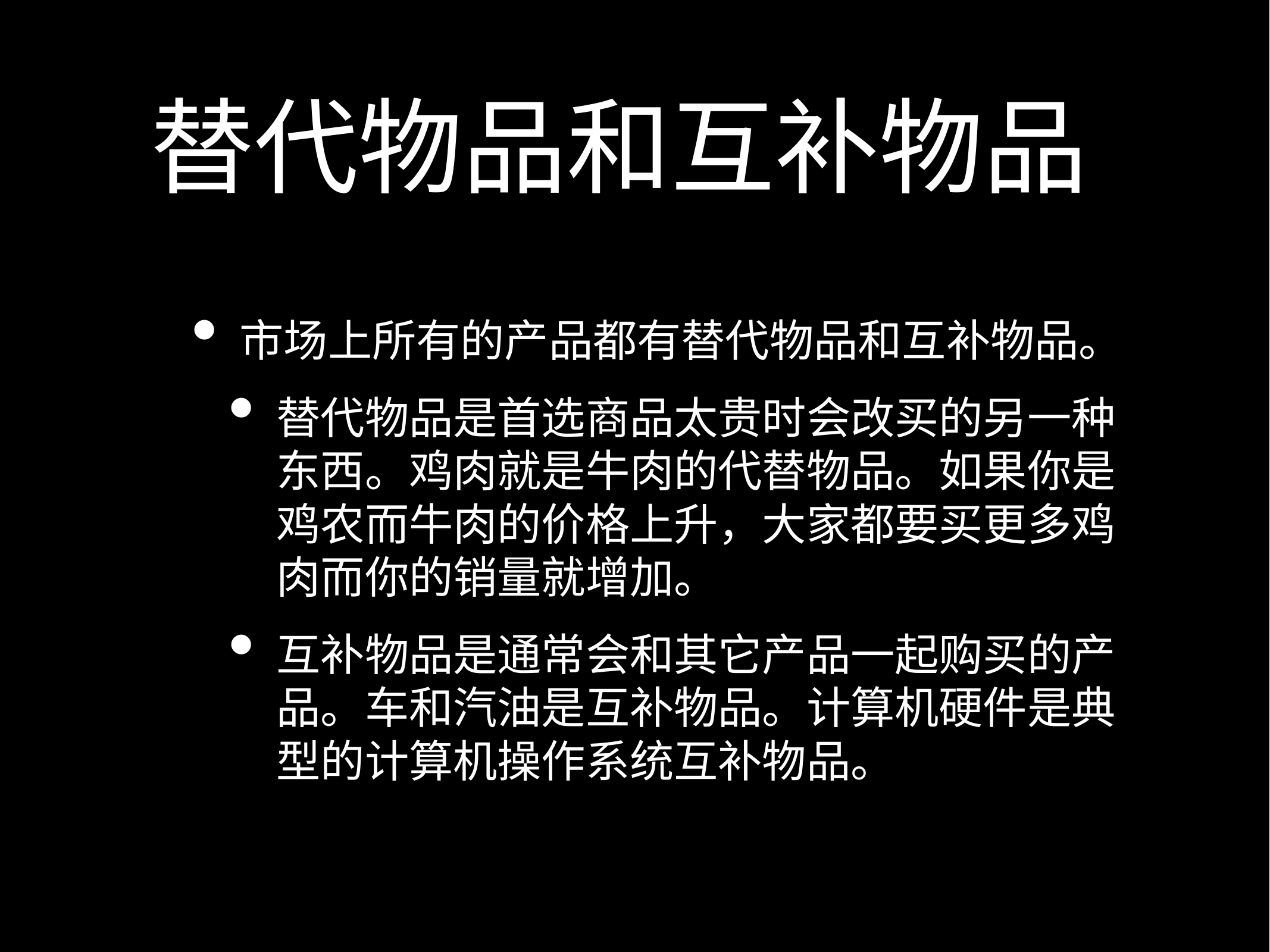

# 替代物品和互补物品
市场上所有的产品都有替代物品和互补物品。
替代物品是首选商品太贵时会改买的另一种东西。鸡肉就是牛肉的代替物品。如果你是鸡农而牛肉的价格上升，大家都要买更多鸡肉而你的销量就增加。
互补物品是通常会和其它产品一起购买的产品。车和汽油是互补物品。计算机硬件是典型的计算机操作系统互补物品。